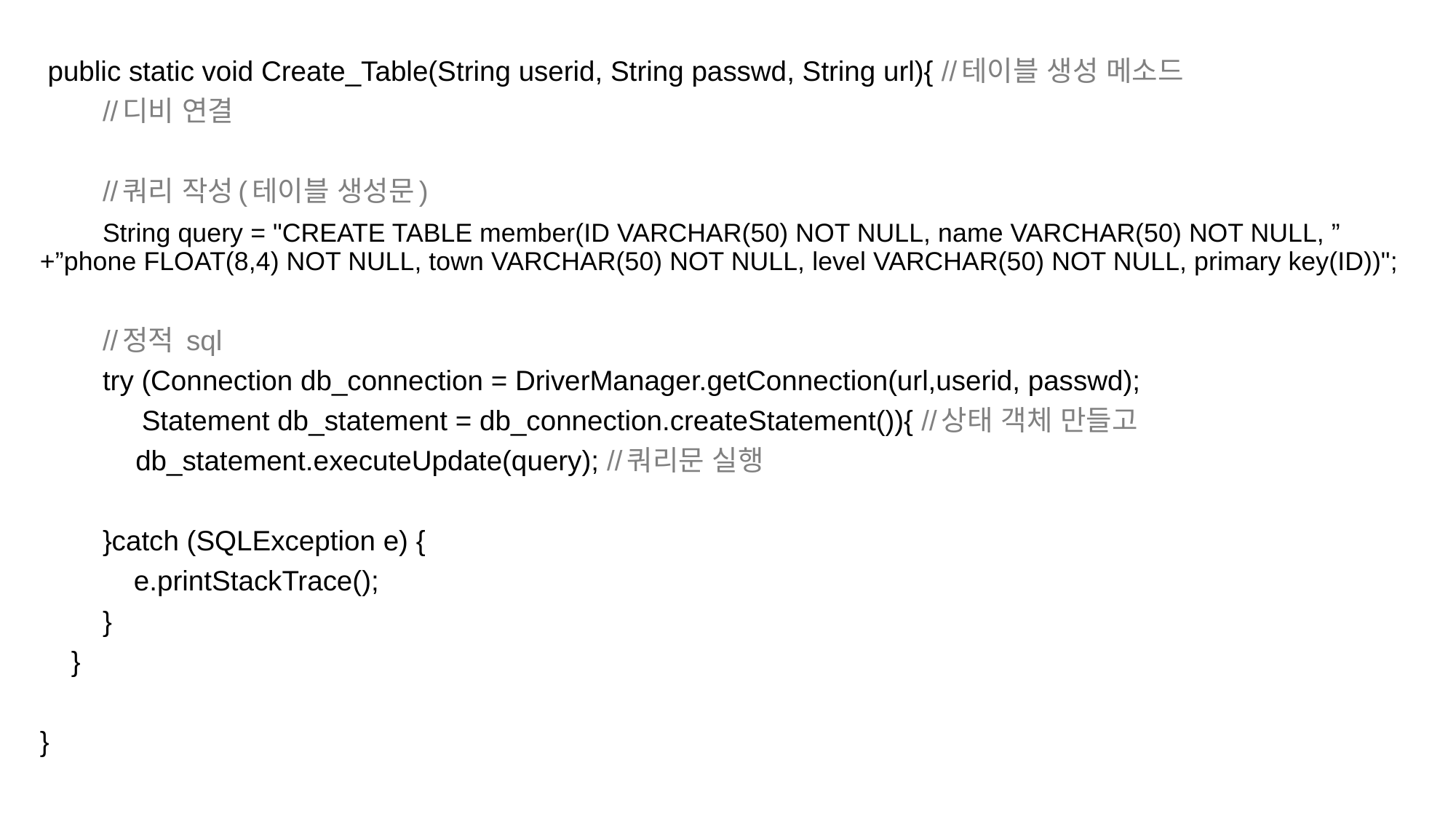

public static void Create_Table(String userid, String passwd, String url){ //테이블 생성 메소드
        //디비 연결

        //쿼리 작성(테이블 생성문)
        String query = "CREATE TABLE member(ID VARCHAR(50) NOT NULL, name VARCHAR(50) NOT NULL, ” +”phone FLOAT(8,4) NOT NULL, town VARCHAR(50) NOT NULL, level VARCHAR(50) NOT NULL, primary key(ID))";

        //정적 sql
        try (Connection db_connection = DriverManager.getConnection(url,userid, passwd);
             Statement db_statement = db_connection.createStatement()){ //상태 객체 만들고
	   db_statement.executeUpdate(query); //쿼리문 실행

        }catch (SQLException e) {
            e.printStackTrace();
        }
    }

}